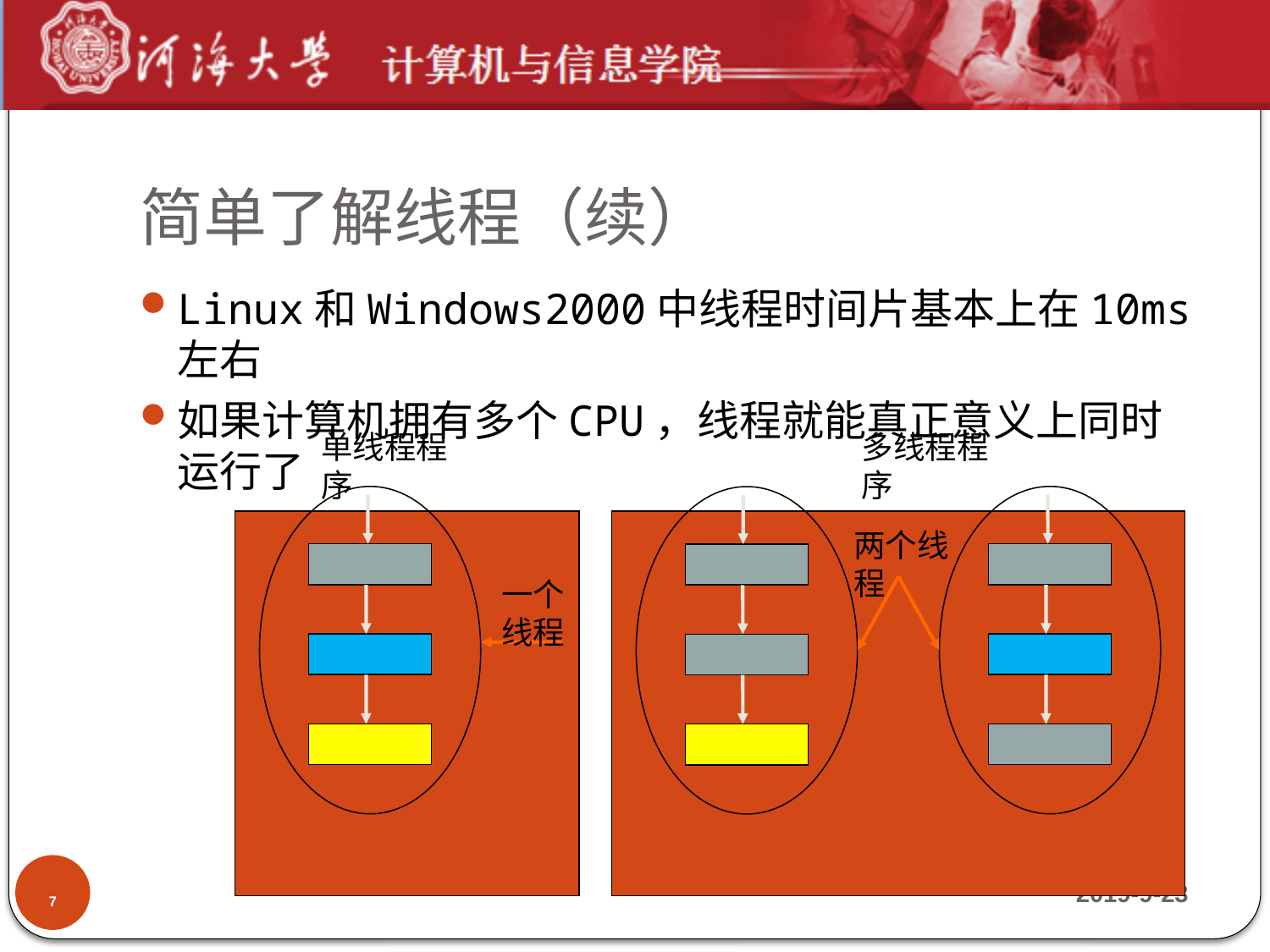

# 简单了解线程（续）
Linux和Windows2000中线程时间片基本上在10ms左右
如果计算机拥有多个CPU，线程就能真正意义上同时运行了

单线程程序
多线程程序

两个线程

一个线程

7
2019-9-23